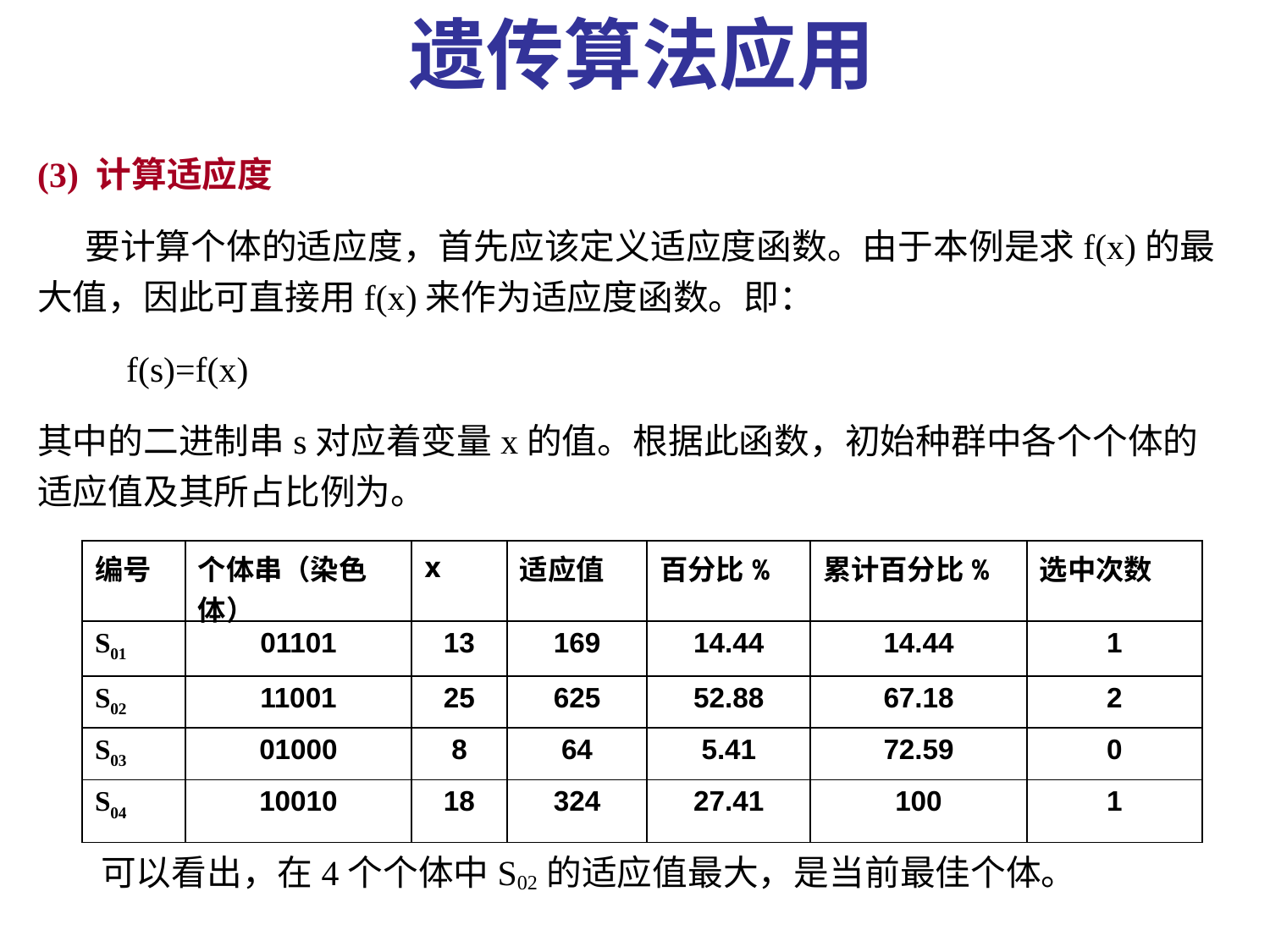

遗传算法应用
(3) 计算适应度
     要计算个体的适应度，首先应该定义适应度函数。由于本例是求f(x)的最大值，因此可直接用f(x)来作为适应度函数。即：
          f(s)=f(x)
其中的二进制串s对应着变量x的值。根据此函数，初始种群中各个个体的适应值及其所占比例为。

可以看出，在4个个体中S02的适应值最大，是当前最佳个体。
| 编号 | 个体串（染色体） | x | 适应值 | 百分比% | 累计百分比% | 选中次数 |
| --- | --- | --- | --- | --- | --- | --- |
| S01 | 01101 | 13 | 169 | 14.44 | 14.44 | 1 |
| S02 | 11001 | 25 | 625 | 52.88 | 67.18 | 2 |
| S03 | 01000 | 8 | 64 | 5.41 | 72.59 | 0 |
| S04 | 10010 | 18 | 324 | 27.41 | 100 | 1 |